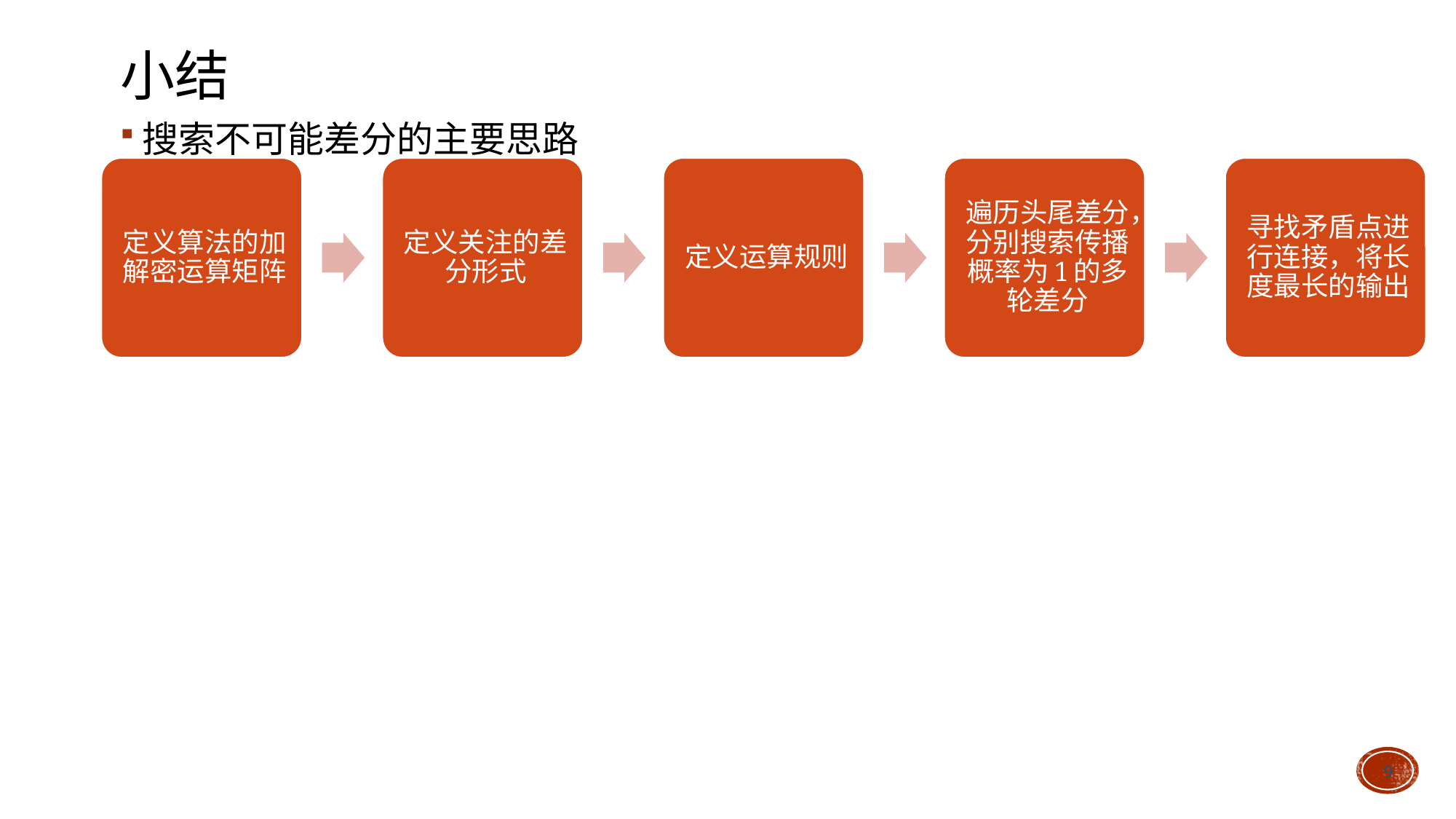

定义算法的加解密运算矩阵

定义关注的差分形式

定义运算规则

遍历头尾差分，分别搜索传播概率为1的多轮差分

寻找矛盾点进行连接，将长度最长的输出
# 小结
搜索不可能差分的主要思路

9